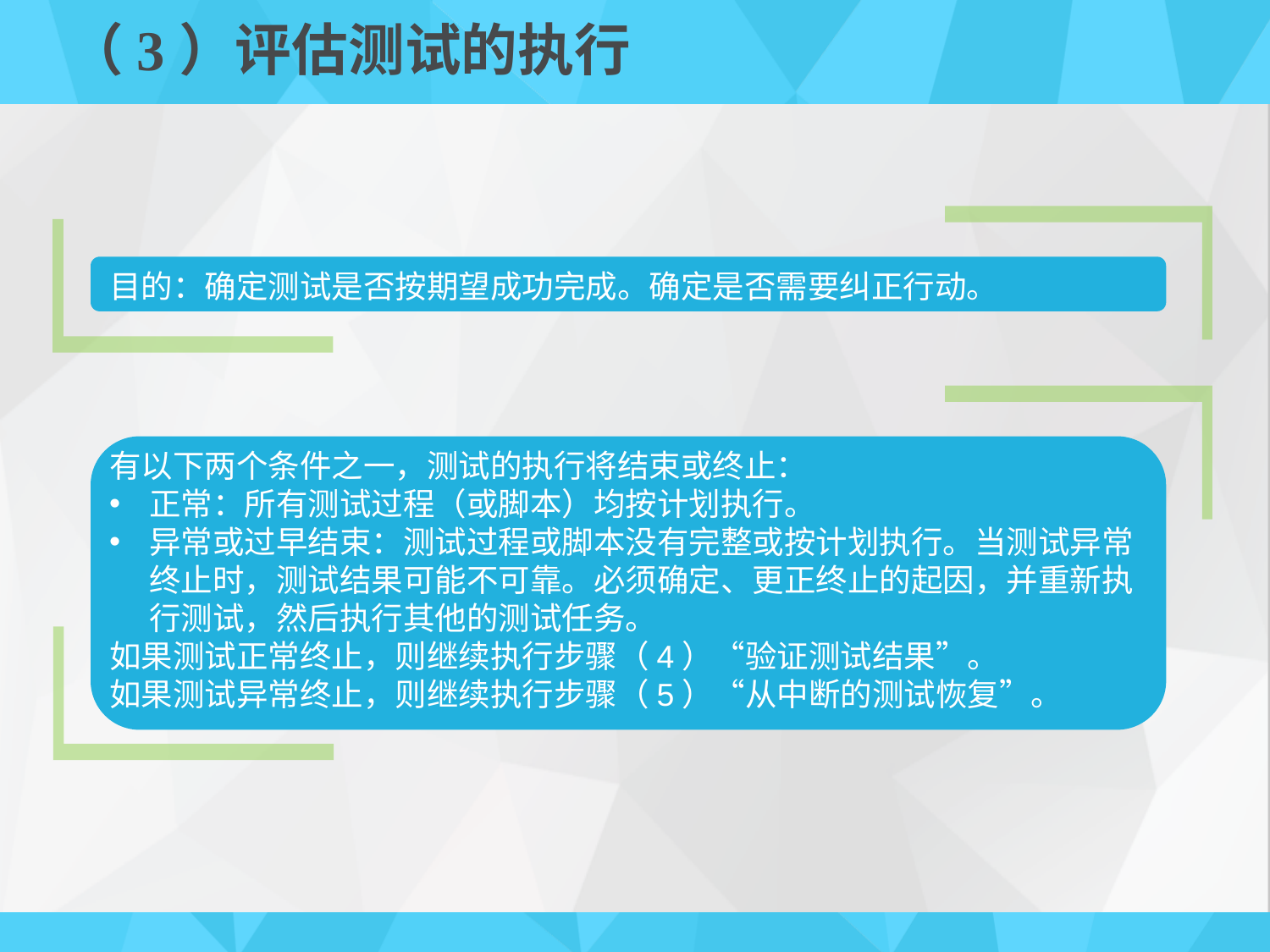

# （3）评估测试的执行

目的：确定测试是否按期望成功完成。确定是否需要纠正行动。

有以下两个条件之一，测试的执行将结束或终止：
正常：所有测试过程（或脚本）均按计划执行。
异常或过早结束：测试过程或脚本没有完整或按计划执行。当测试异常终止时，测试结果可能不可靠。必须确定、更正终止的起因，并重新执行测试，然后执行其他的测试任务。
如果测试正常终止，则继续执行步骤（4）“验证测试结果”。
如果测试异常终止，则继续执行步骤（5）“从中断的测试恢复”。